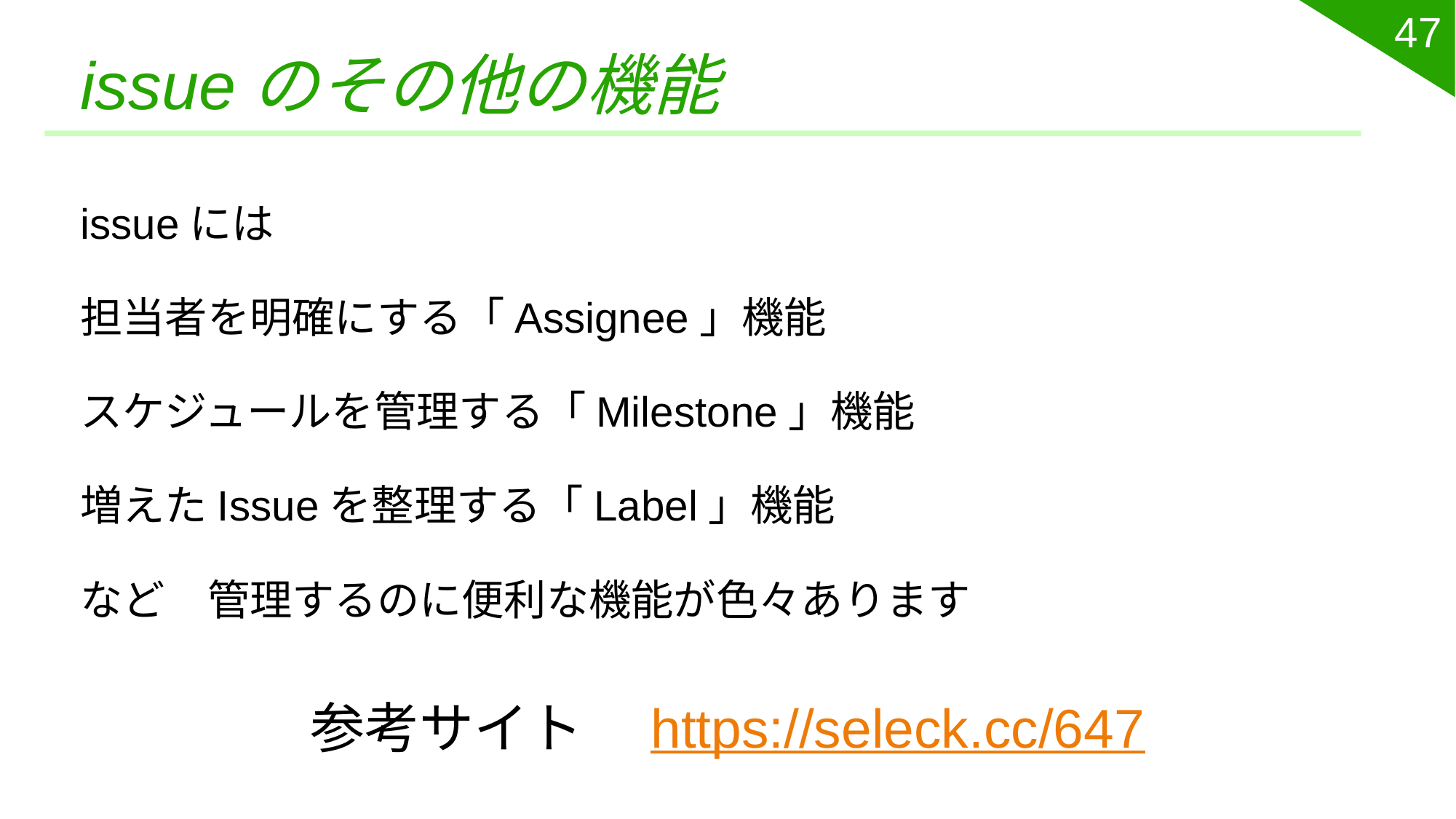

47
# issueのその他の機能
issueには
担当者を明確にする「Assignee」機能
スケジュールを管理する「Milestone」機能
増えたIssueを整理する「Label」機能
など　管理するのに便利な機能が色々あります

参考サイト　https://seleck.cc/647